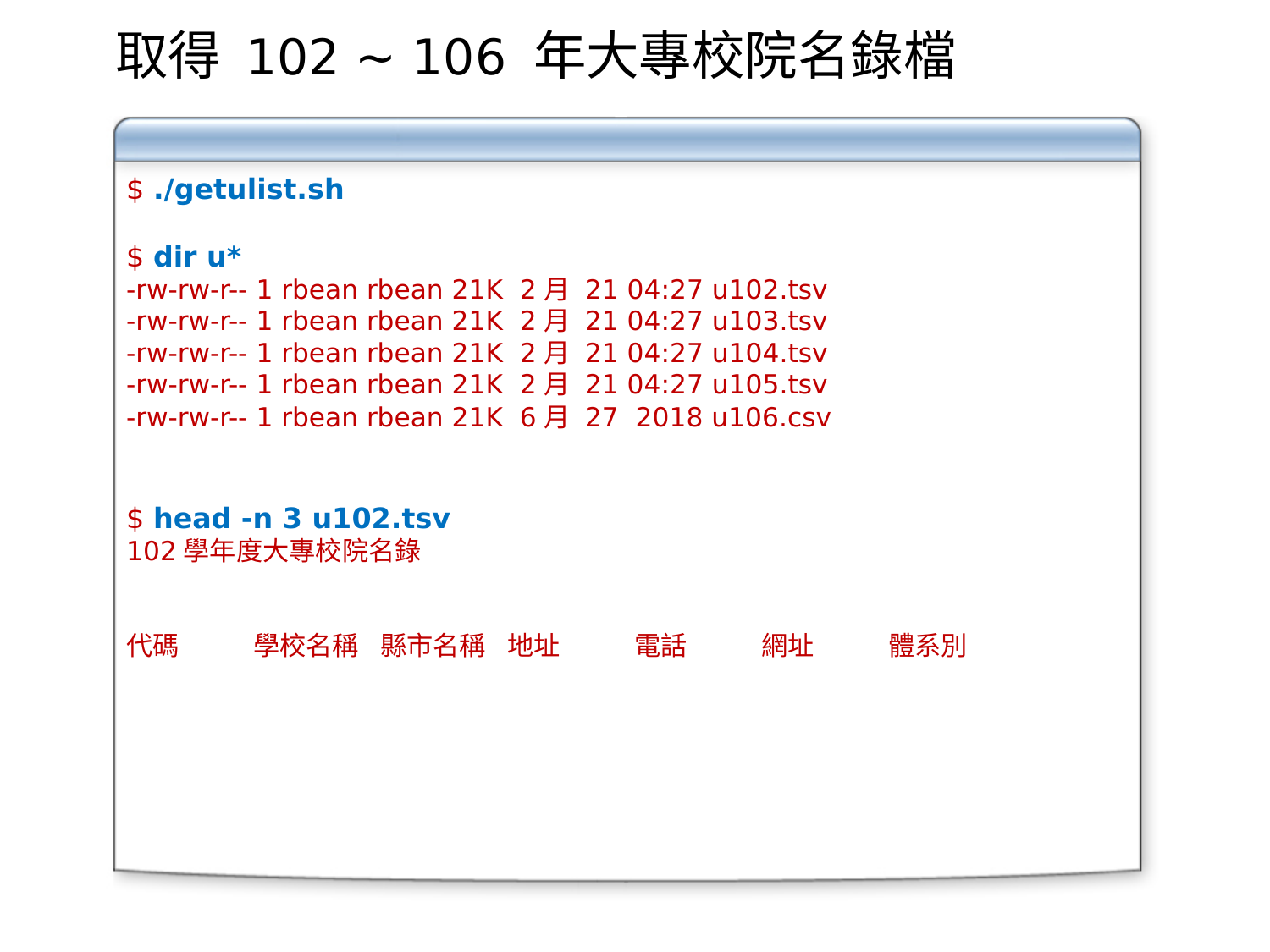

取得 102 ~ 106 年大專校院名錄檔
$ ./getulist.sh

$ dir u*
-rw-rw-r-- 1 rbean rbean 21K  2月 21 04:27 u102.tsv
-rw-rw-r-- 1 rbean rbean 21K  2月 21 04:27 u103.tsv
-rw-rw-r-- 1 rbean rbean 21K  2月 21 04:27 u104.tsv
-rw-rw-r-- 1 rbean rbean 21K  2月 21 04:27 u105.tsv
-rw-rw-r-- 1 rbean rbean 21K  6月 27  2018 u106.csv
$ head -n 3 u102.tsv
102學年度大專校院名錄

代碼	學校名稱	縣市名稱	地址	電話	網址	體系別